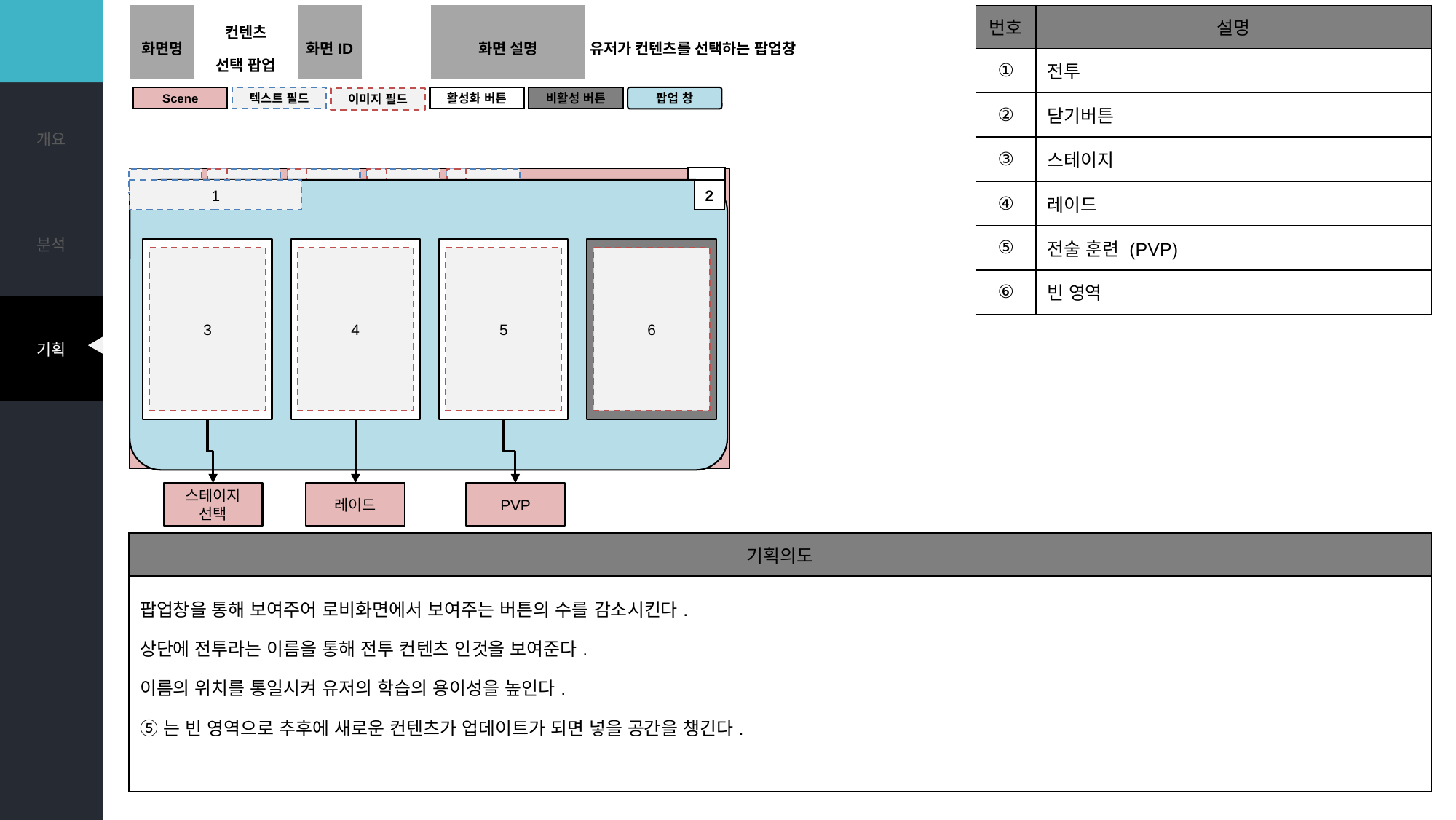

전투 진입 화면
| 화면명 | 컨텐츠 선택 팝업 | 화면ID |  | 화면 설명 | 유저가 컨텐츠를 선택하는 팝업창 |
| --- | --- | --- | --- | --- | --- |
| 번호 | 설명 |
| --- | --- |
| ① | 전투 |
| ② | 닫기버튼 |
| ③ | 스테이지 |
| ④ | 레이드 |
| ⑤ | 전술 훈련 (PVP) |
| ⑥ | 빈 영역 |
팝업 창
비활성 버튼

1
2

3

4

5

6

스테이지 선택
레이드
PVP
| 기획의도 |
| --- |
| 팝업창을 통해 보여주어 로비화면에서 보여주는 버튼의 수를 감소시킨다. 상단에 전투라는 이름을 통해 전투 컨텐츠 인것을 보여준다. 이름의 위치를 통일시켜 유저의 학습의 용이성을 높인다. ⑤는 빈 영역으로 추후에 새로운 컨텐츠가 업데이트가 되면 넣을 공간을 챙긴다. |